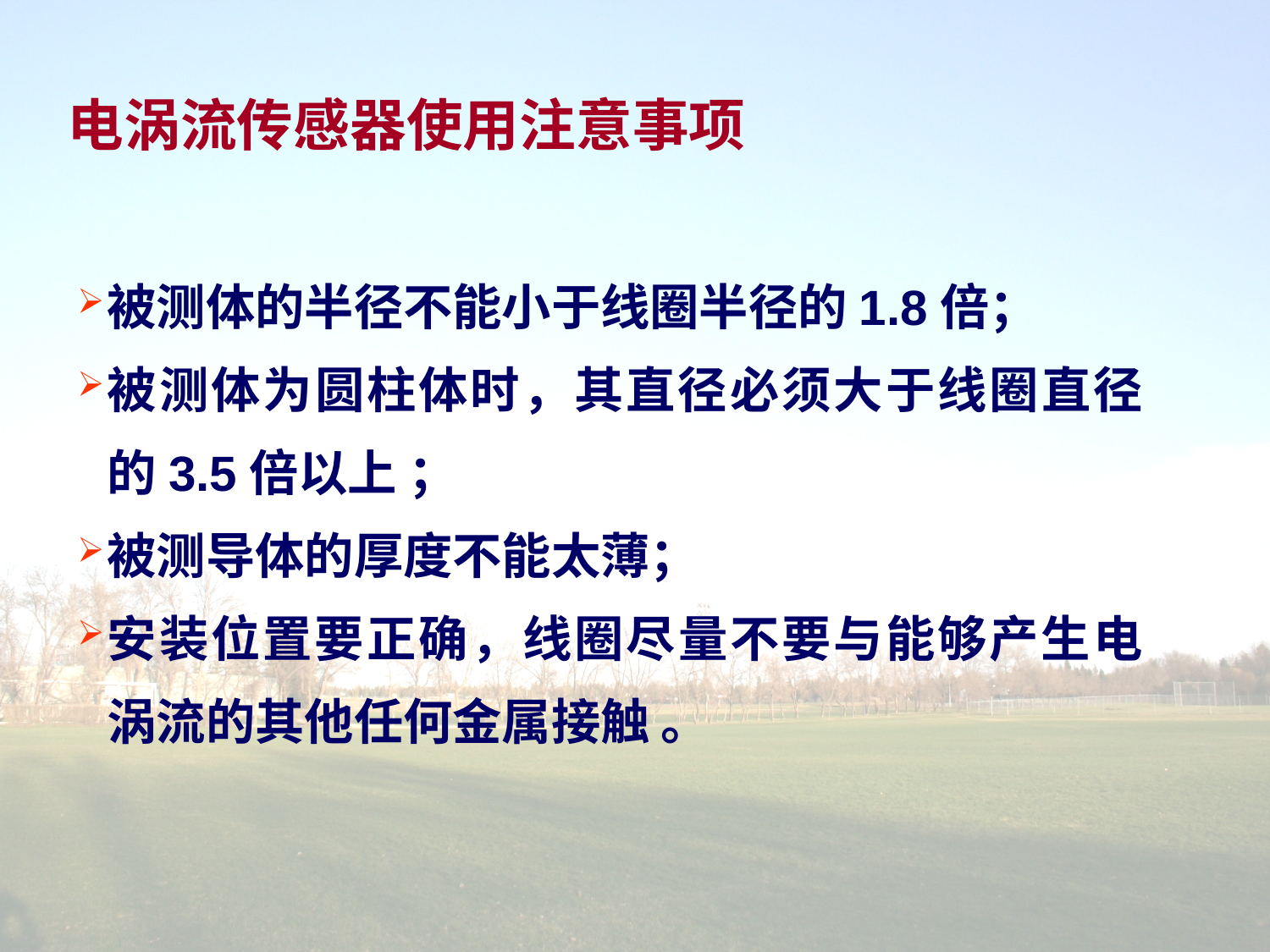

电涡流传感器使用注意事项
被测体的半径不能小于线圈半径的1.8倍；
被测体为圆柱体时，其直径必须大于线圈直径的3.5倍以上 ；
被测导体的厚度不能太薄；
安装位置要正确，线圈尽量不要与能够产生电涡流的其他任何金属接触 。